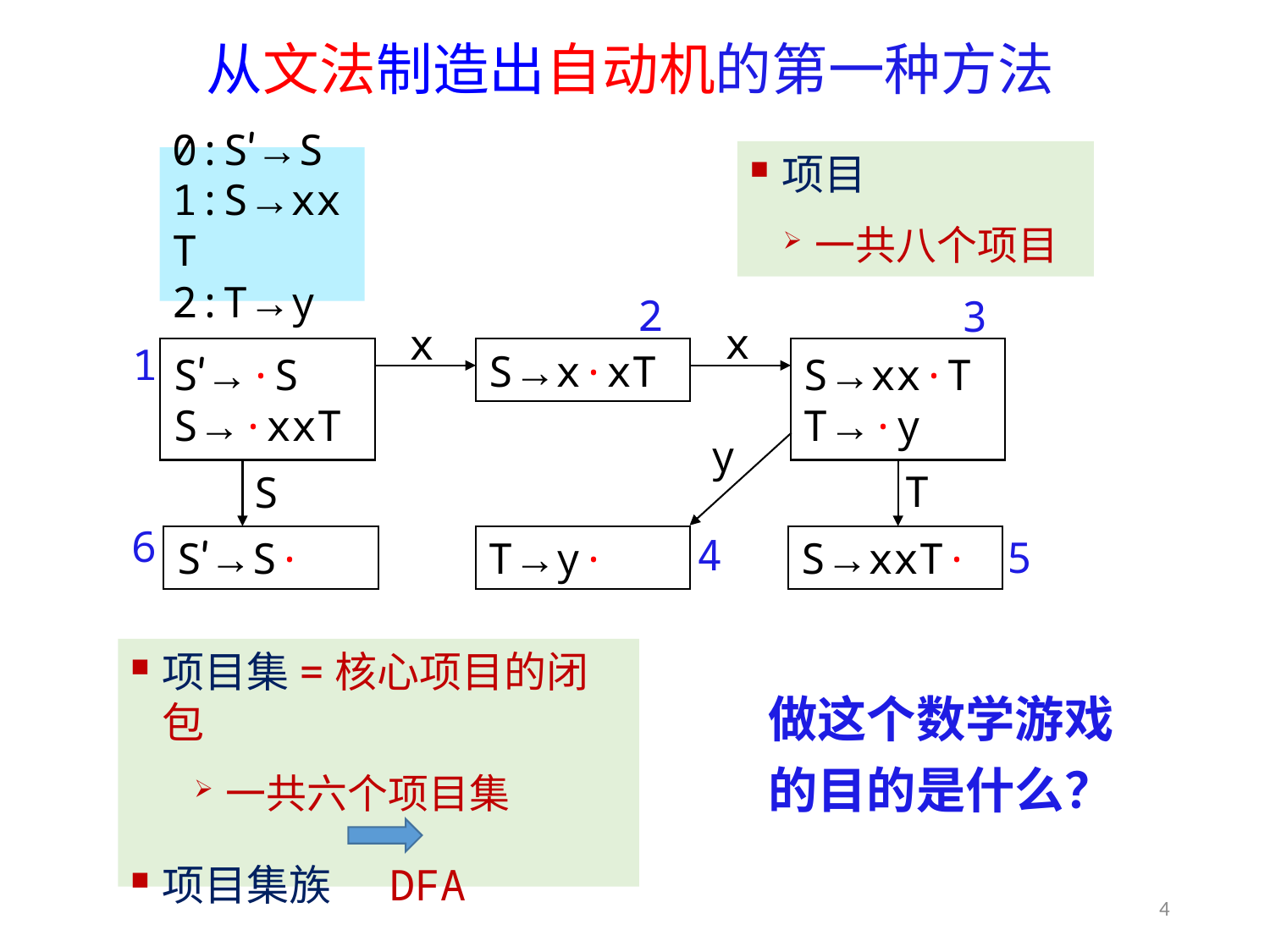

# 从文法制造出自动机的第一种方法
项目
一共八个项目
0:S’→S
1:S→xxT
2:T→y
2
3
x
x
1
S’→·S
S→·xxT
S→x·xT
S→xx·T
T→·y
S’→S·
T→y·
S→xxT·
y
T
S
6
4
5
项目集=核心项目的闭包
一共六个项目集
项目集族     DFA

做这个数学游戏的目的是什么？

4